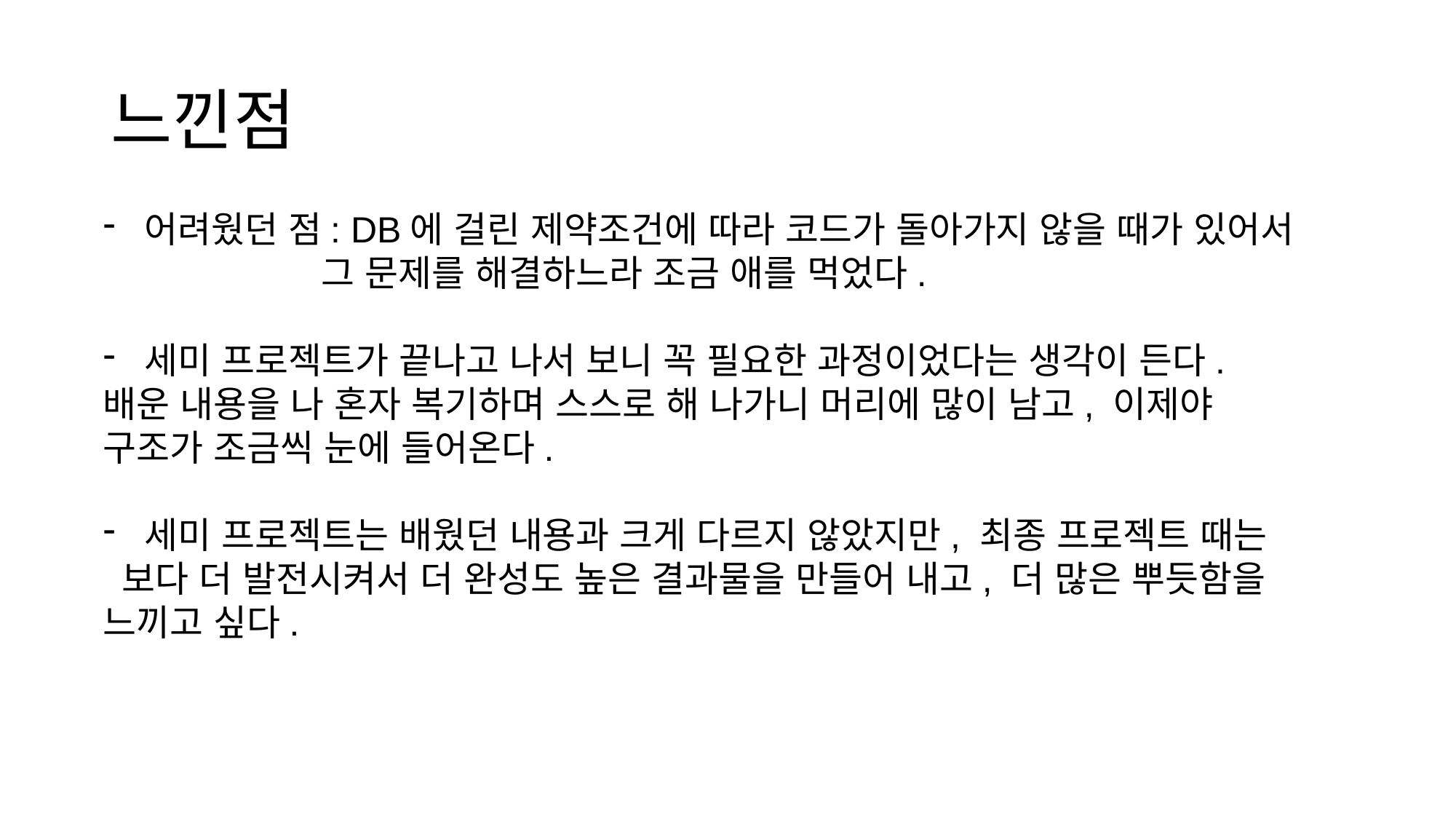

# 느낀점
어려웠던 점: DB에 걸린 제약조건에 따라 코드가 돌아가지 않을 때가 있어서
 		그 문제를 해결하느라 조금 애를 먹었다.

세미 프로젝트가 끝나고 나서 보니 꼭 필요한 과정이었다는 생각이 든다.
배운 내용을 나 혼자 복기하며 스스로 해 나가니 머리에 많이 남고, 이제야
구조가 조금씩 눈에 들어온다.

세미 프로젝트는 배웠던 내용과 크게 다르지 않았지만, 최종 프로젝트 때는
 보다 더 발전시켜서 더 완성도 높은 결과물을 만들어 내고, 더 많은 뿌듯함을
느끼고 싶다.